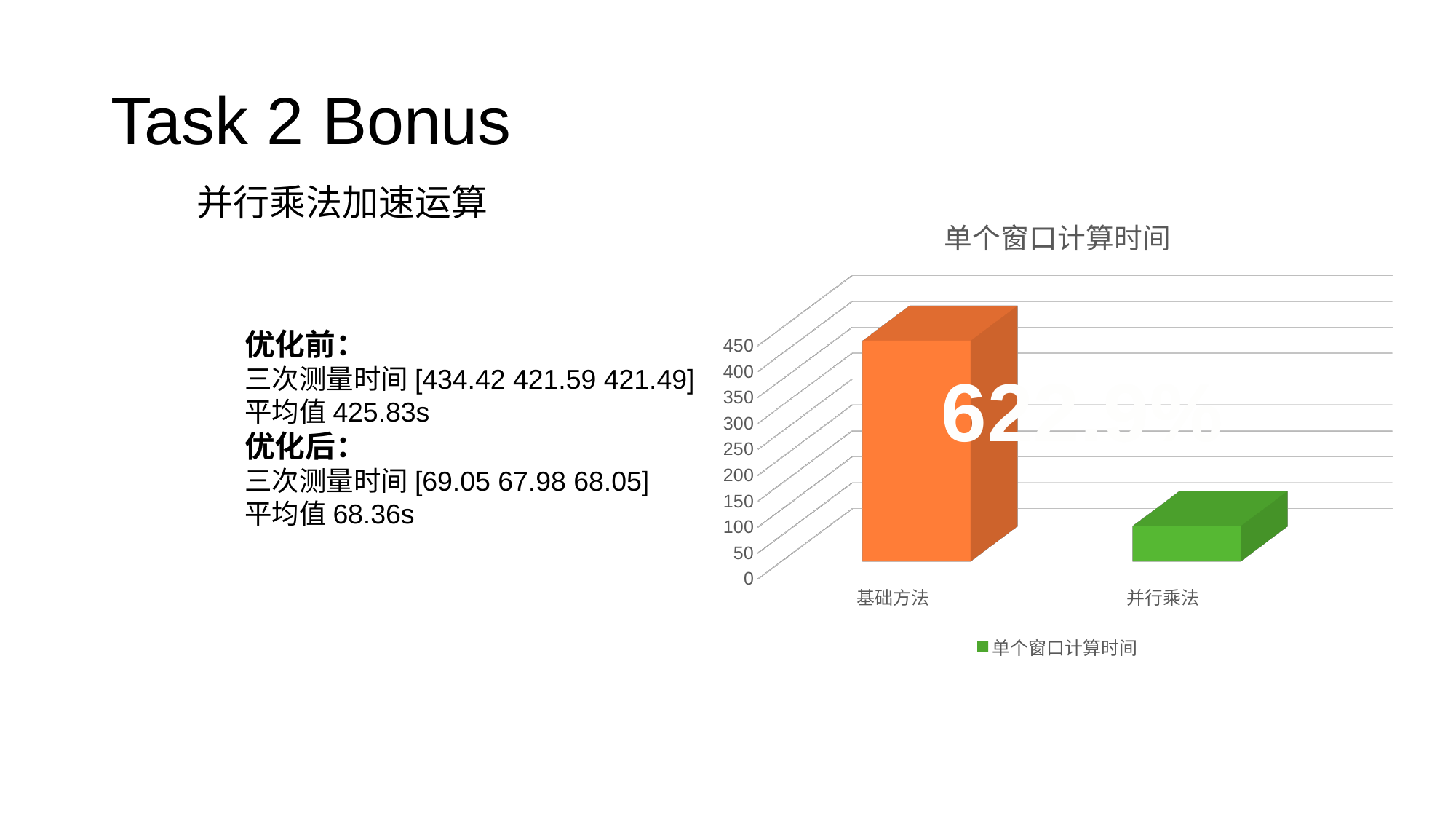

# Task 2 Bonus
并行乘法加速运算

[unsupported chart]

优化前：
三次测量时间[434.42 421.59 421.49]
平均值425.83s
优化后：
三次测量时间[69.05 67.98 68.05]
平均值68.36s
622.9%